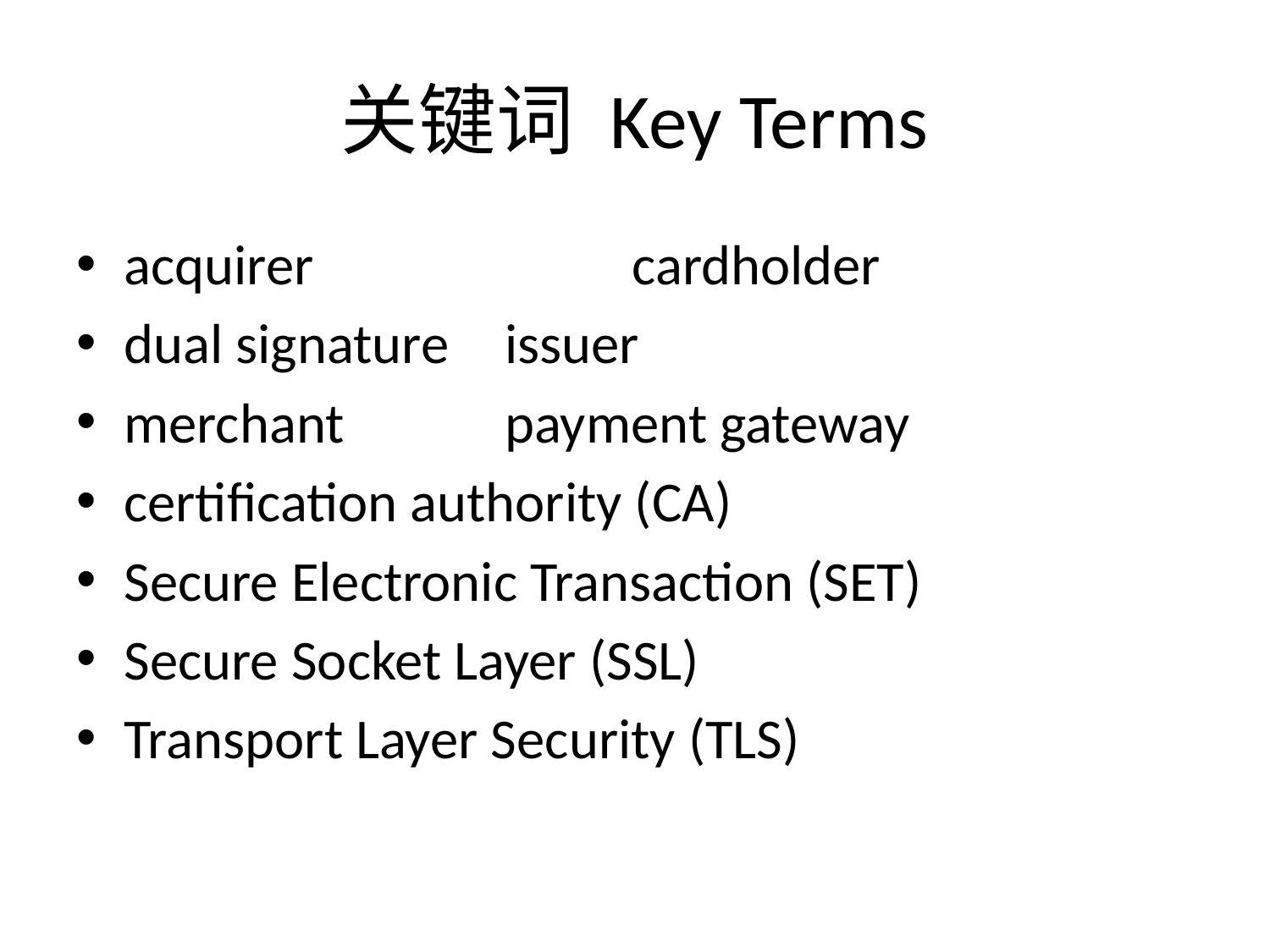

# 关键词 Key Terms
acquirer			cardholder
dual signature	issuer
merchant		payment gateway
certification authority (CA)
Secure Electronic Transaction (SET)
Secure Socket Layer (SSL)
Transport Layer Security (TLS)